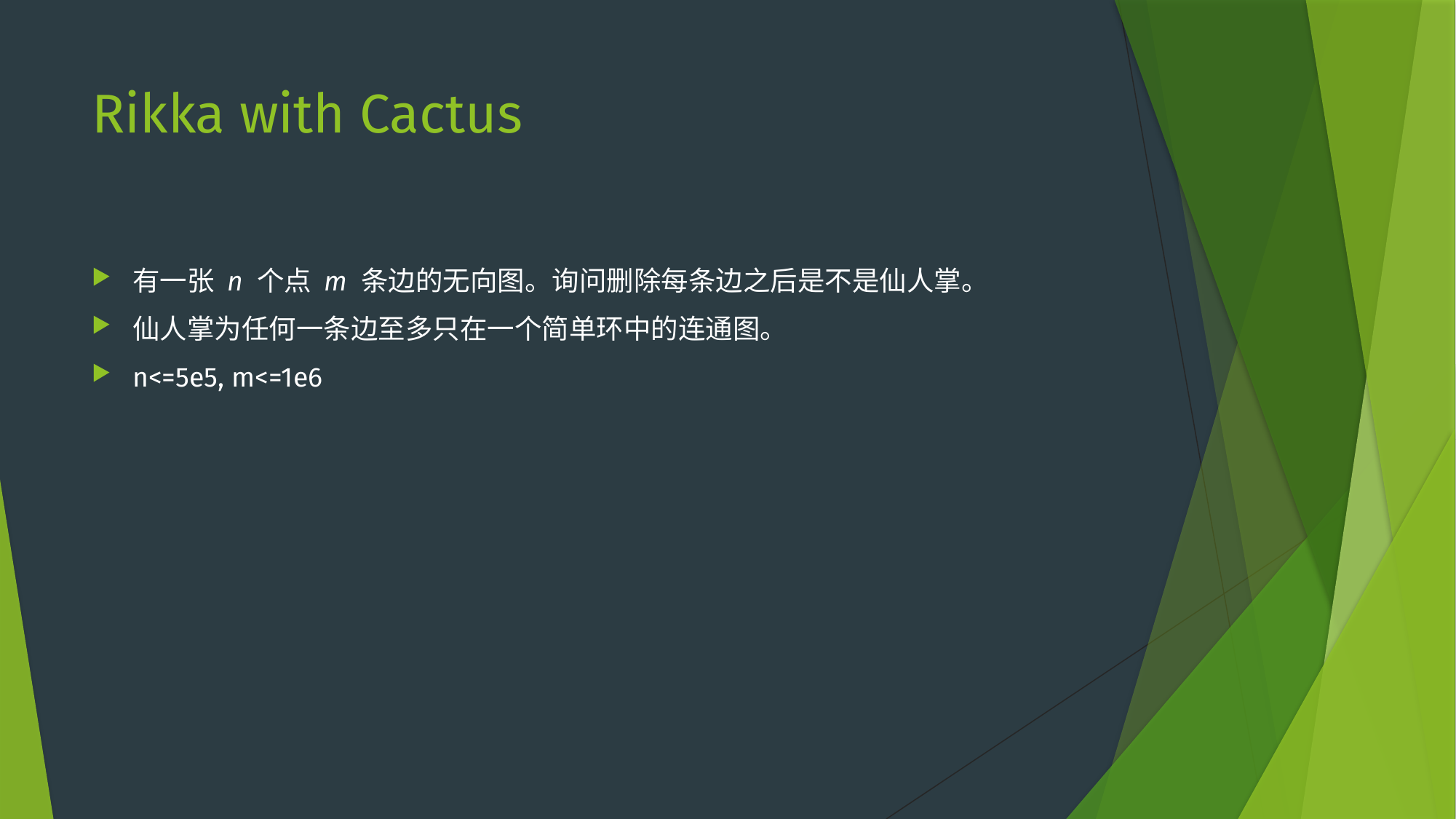

# Rikka with Cactus
有一张 n 个点 m 条边的无向图。询问删除每条边之后是不是仙人掌。
仙人掌为任何一条边至多只在一个简单环中的连通图。
n<=5e5, m<=1e6